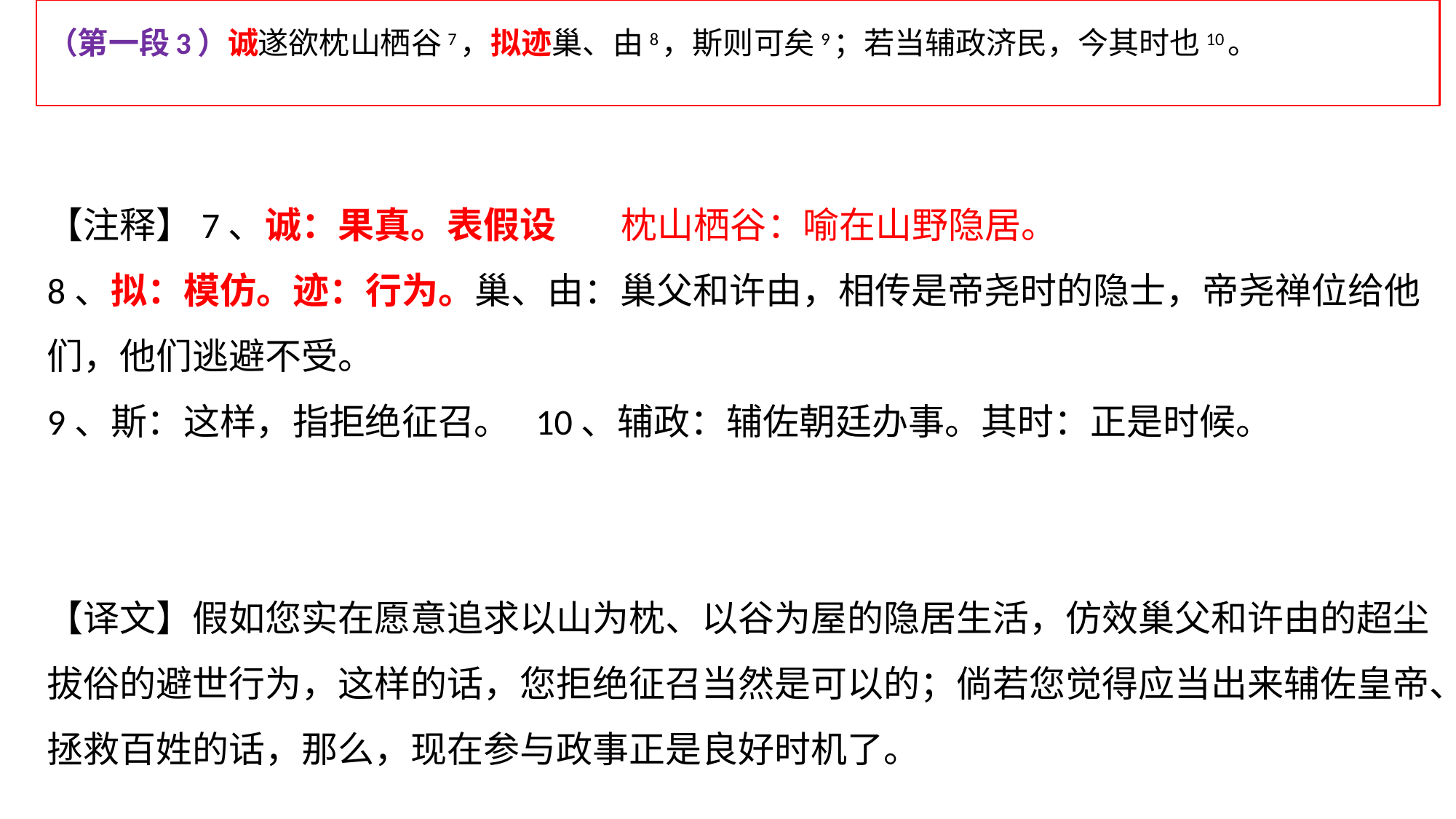

（第一段3）诚遂欲枕山栖谷7，拟迹巢、由8，斯则可矣9；若当辅政济民，今其时也10。
【注释】7、诚：果真。表假设        枕山栖谷：喻在山野隐居。
8、拟：模仿。迹：行为。巢、由：巢父和许由，相传是帝尧时的隐士，帝尧禅位给他们，他们逃避不受。
9、斯：这样，指拒绝征召。  10、辅政：辅佐朝廷办事。其时：正是时候。

【译文】假如您实在愿意追求以山为枕、以谷为屋的隐居生活，仿效巢父和许由的超尘拔俗的避世行为，这样的话，您拒绝征召当然是可以的；倘若您觉得应当出来辅佐皇帝、拯救百姓的话，那么，现在参与政事正是良好时机了。